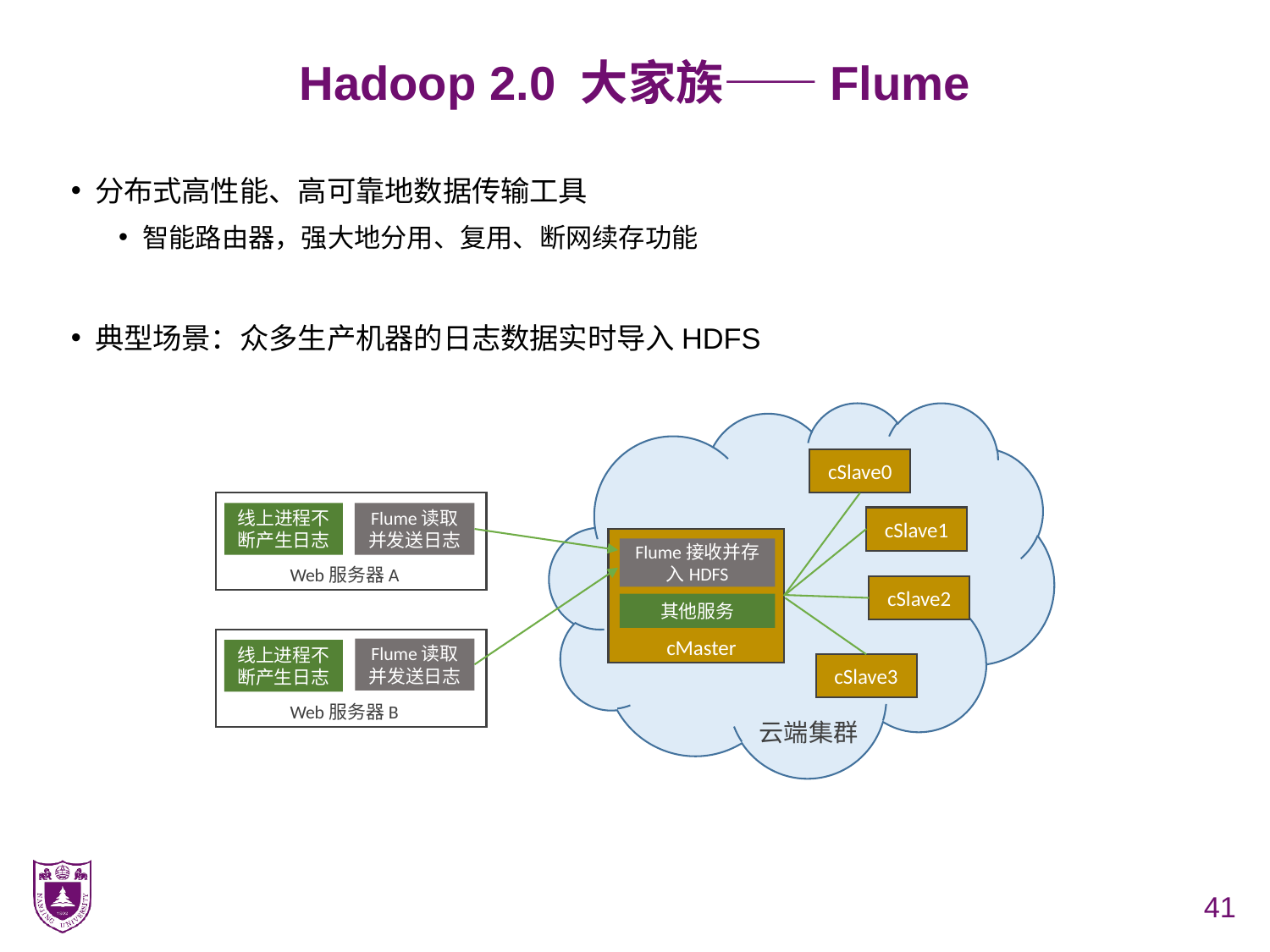

# Hadoop 2.0 大家族——Flume
分布式高性能、高可靠地数据传输工具
智能路由器，强大地分用、复用、断网续存功能

典型场景：众多生产机器的日志数据实时导入HDFS

cSlave0

线上进程不断产生日志
Flume读取并发送日志
Web服务器A

Flume读取并发送日志
线上进程不断产生日志
Web服务器B
cSlave1

Flume接收并存入HDFS
其他服务
cMaster
cSlave2
cSlave3
云端集群
41